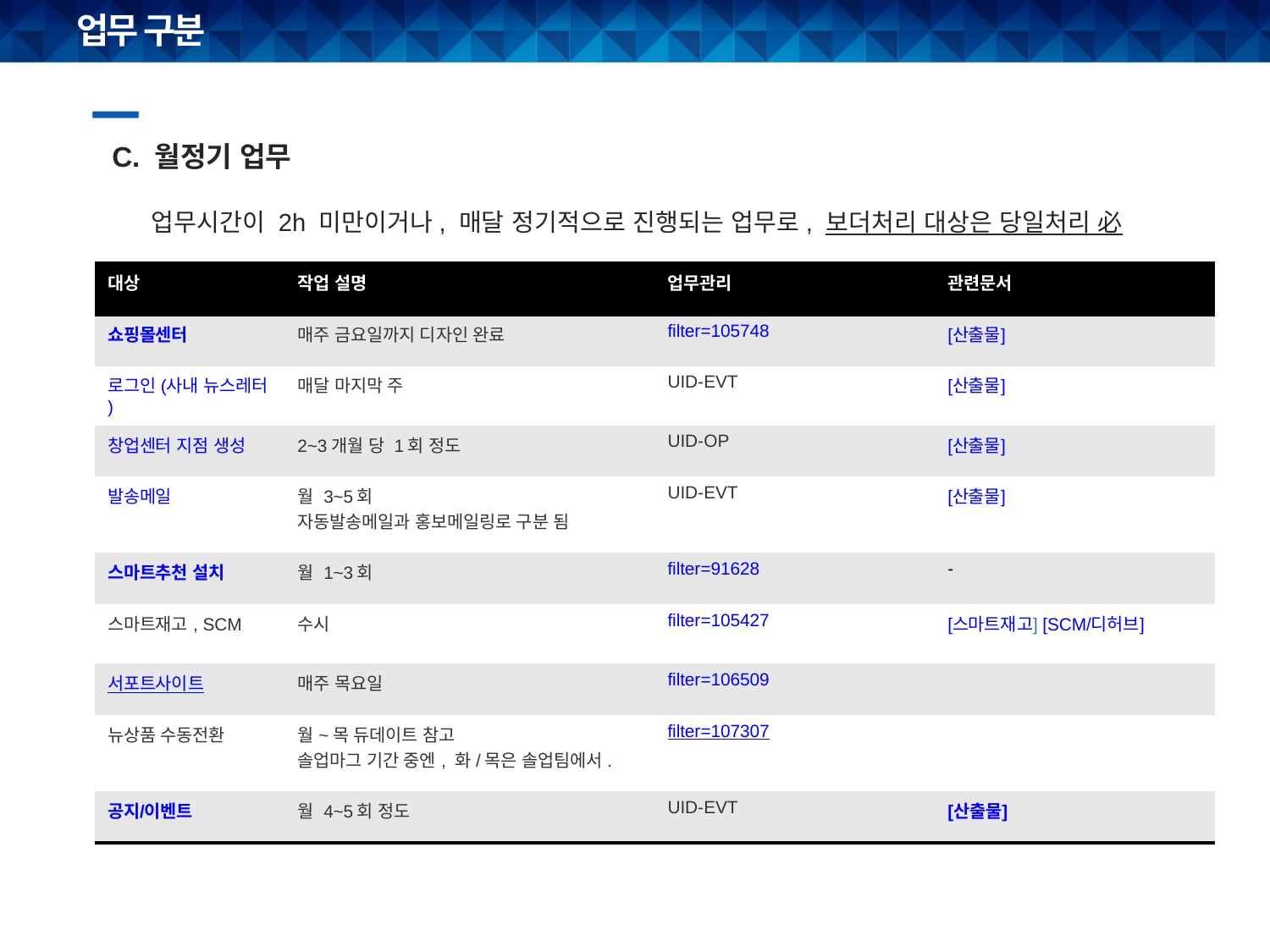

# 업무 구분
C. 월정기 업무
업무시간이 2h 미만이거나, 매달 정기적으로 진행되는 업무로, 보더처리 대상은 당일처리 必
| 대상 | 작업 설명 | 업무관리 | 관련문서 |
| --- | --- | --- | --- |
| 쇼핑몰센터 | 매주 금요일까지 디자인 완료 | filter=105748 | [산출물] |
| 로그인 (사내 뉴스레터) | 매달 마지막 주 | UID-EVT | [산출물] |
| 창업센터 지점 생성 | 2~3개월 당 1회 정도 | UID-OP | [산출물] |
| 발송메일 | 월 3~5회 자동발송메일과 홍보메일링로 구분 됨 | UID-EVT | [산출물] |
| 스마트추천 설치 | 월 1~3회 | filter=91628 | - |
| 스마트재고, SCM | 수시 | filter=105427 | [스마트재고] [SCM/디허브] |
| 서포트사이트 | 매주 목요일 | filter=106509 |  |
| 뉴상품 수동전환 | 월~목 듀데이트 참고 솔업마그 기간 중엔, 화/목은 솔업팀에서. | filter=107307 |  |
| 공지/이벤트 | 월 4~5회 정도 | UID-EVT | [산출물] |